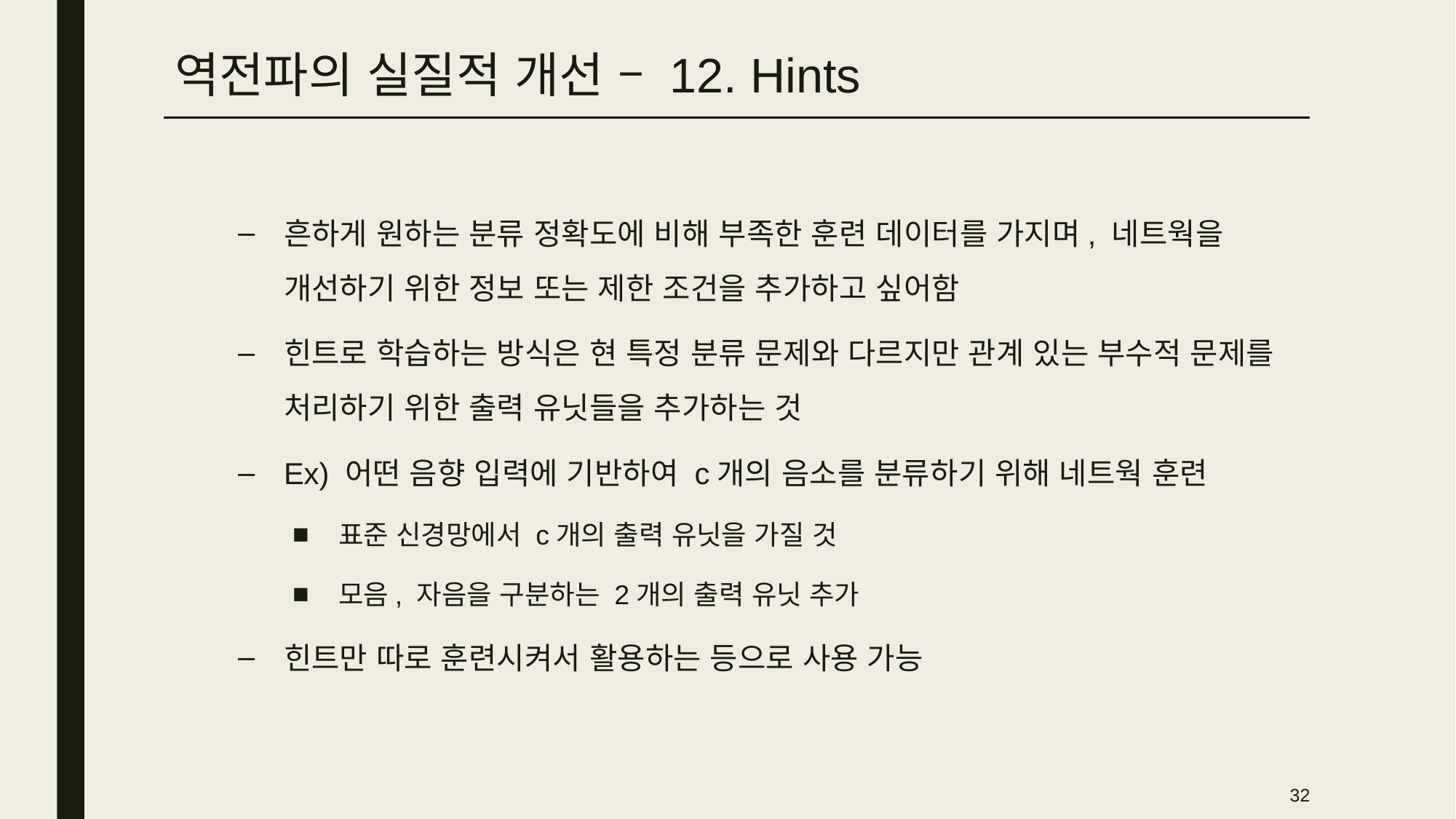

역전파의 실질적 개선 – 12. Hints
흔하게 원하는 분류 정확도에 비해 부족한 훈련 데이터를 가지며, 네트웍을 개선하기 위한 정보 또는 제한 조건을 추가하고 싶어함
힌트로 학습하는 방식은 현 특정 분류 문제와 다르지만 관계 있는 부수적 문제를 처리하기 위한 출력 유닛들을 추가하는 것
Ex) 어떤 음향 입력에 기반하여 c개의 음소를 분류하기 위해 네트웍 훈련
표준 신경망에서 c개의 출력 유닛을 가질 것
모음, 자음을 구분하는 2개의 출력 유닛 추가
힌트만 따로 훈련시켜서 활용하는 등으로 사용 가능
32